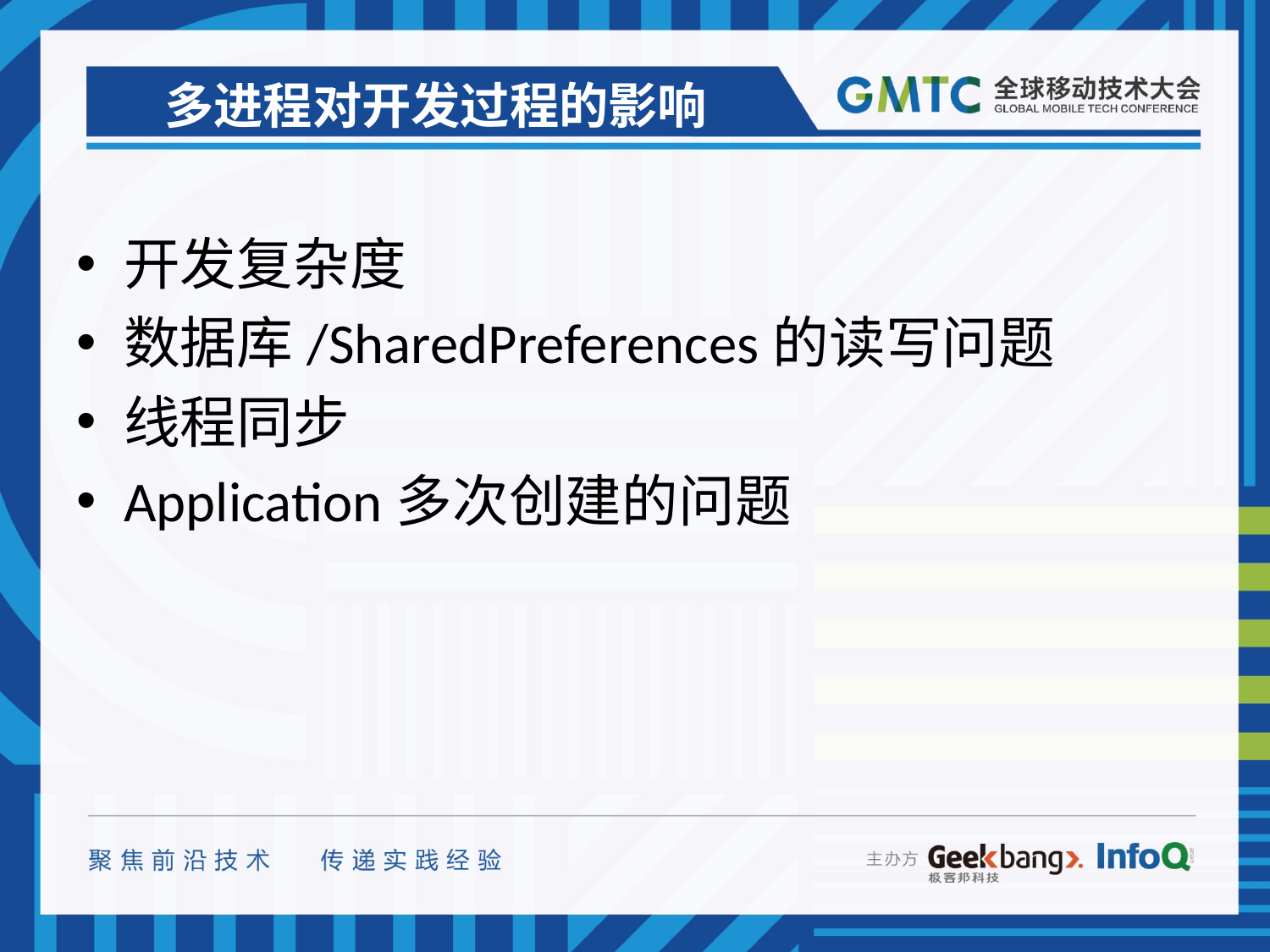

# 多进程对开发过程的影响
开发复杂度
数据库/SharedPreferences的读写问题
线程同步
Application多次创建的问题